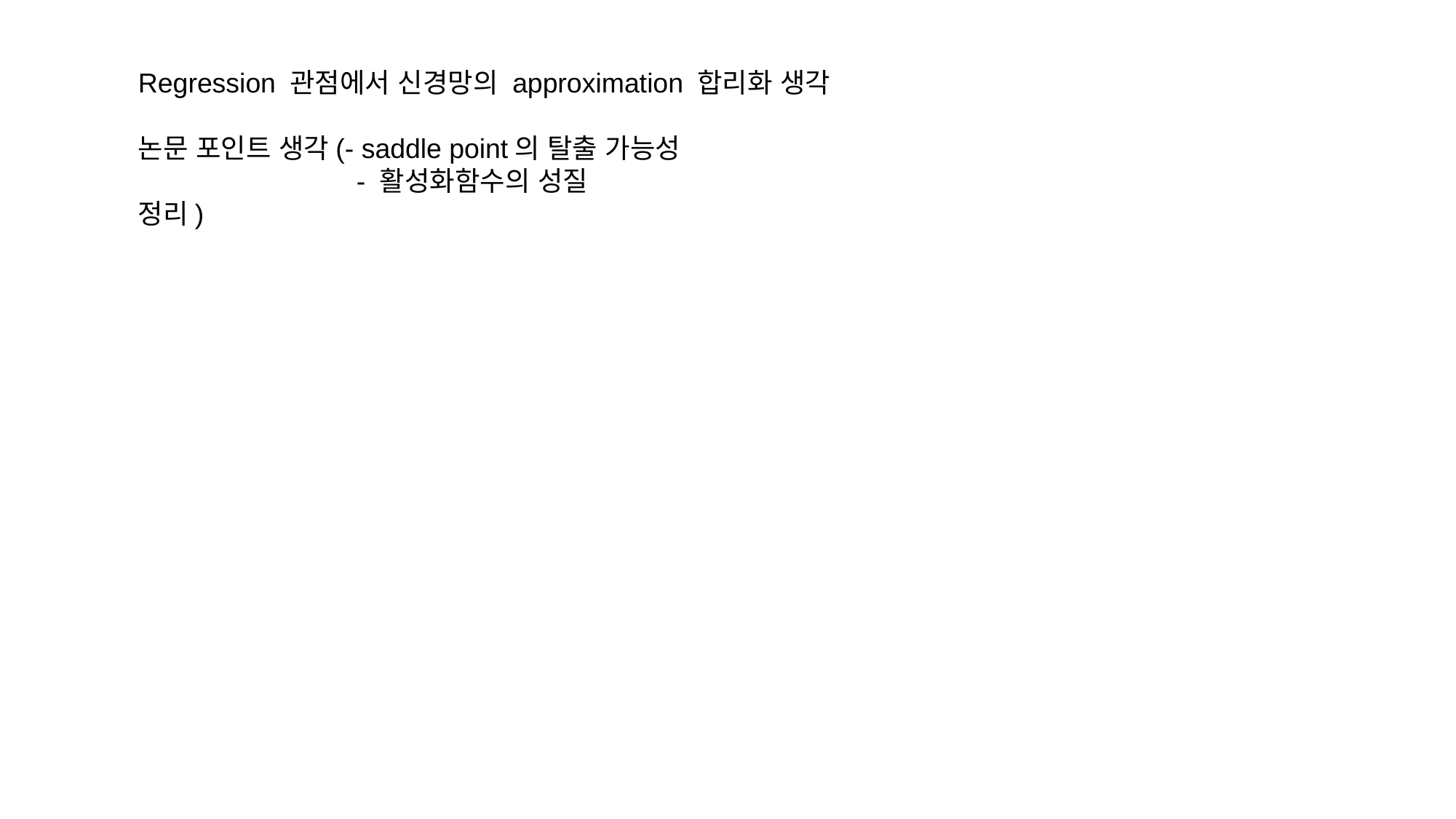

Regression 관점에서 신경망의 approximation 합리화 생각

논문 포인트 생각(- saddle point의 탈출 가능성
		- 활성화함수의 성질
정리)